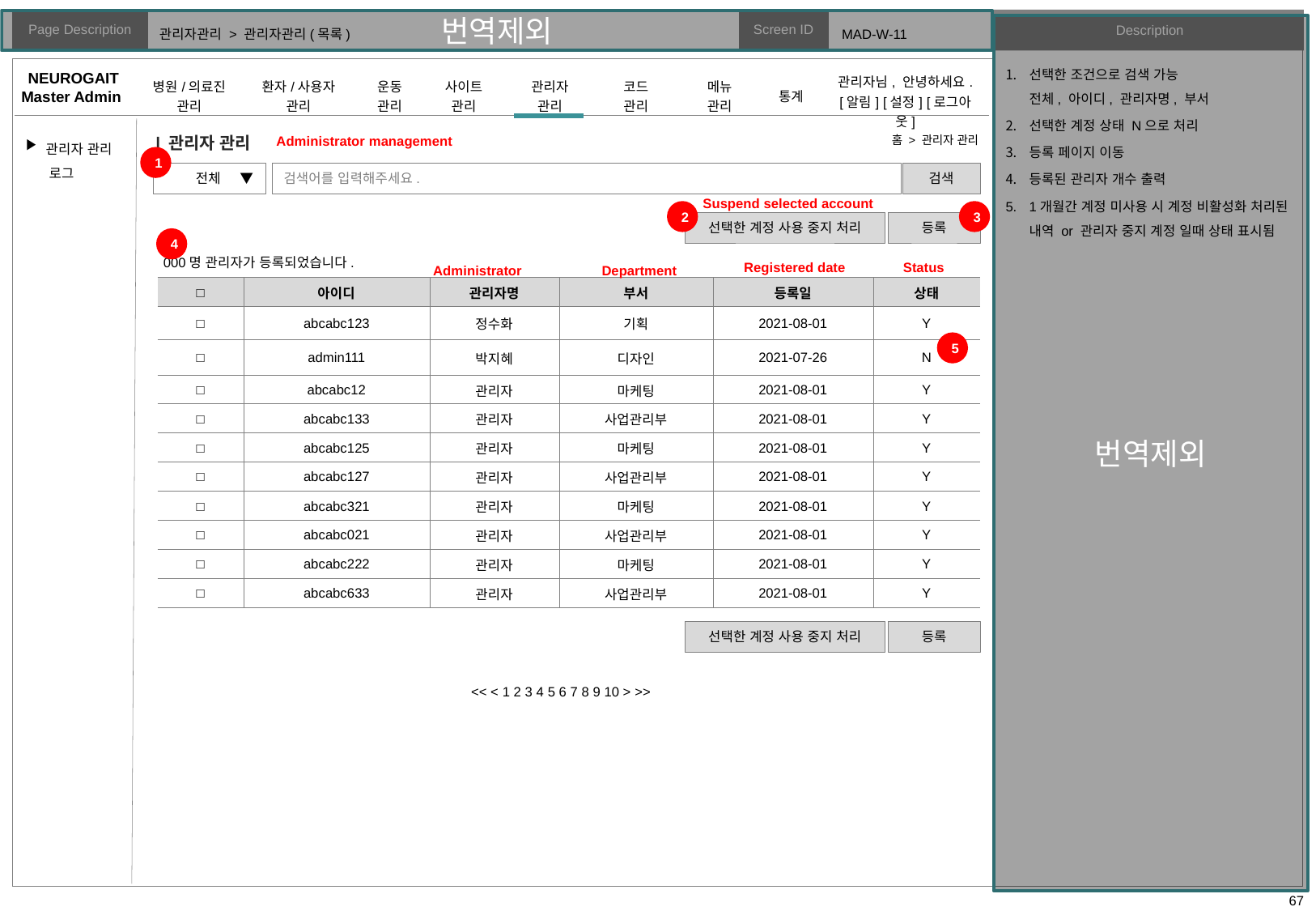

# 관리자관리 > 관리자관리(목록)
MAD-W-11
선택한 조건으로 검색 가능
전체, 아이디, 관리자명, 부서
선택한 계정 상태 N으로 처리
등록 페이지 이동
등록된 관리자 개수 출력
1개월간 계정 미사용 시 계정 비활성화 처리된 내역 or 관리자 중지 계정 일때 상태 표시됨

| 관리자 관리
홈 > 관리자 관리
▶
Administrator management
1
전체     ▼
검색어를 입력해주세요.
검색
Suspend selected account
2
3
선택한 계정 사용 중지 처리
등록
4
000명 관리자가 등록되었습니다.
Registered date
Status
Administrator
Department
| □ | 아이디 | 관리자명 | 부서 | 등록일 | 상태 |
| --- | --- | --- | --- | --- | --- |
| □ | abcabc123 | 정수화 | 기획 | 2021-08-01 | Y |
| □ | admin111 | 박지혜 | 디자인 | 2021-07-26 | N |
| □ | abcabc12 | 관리자 | 마케팅 | 2021-08-01 | Y |
| □ | abcabc133 | 관리자 | 사업관리부 | 2021-08-01 | Y |
| □ | abcabc125 | 관리자 | 마케팅 | 2021-08-01 | Y |
| □ | abcabc127 | 관리자 | 사업관리부 | 2021-08-01 | Y |
| □ | abcabc321 | 관리자 | 마케팅 | 2021-08-01 | Y |
| □ | abcabc021 | 관리자 | 사업관리부 | 2021-08-01 | Y |
| □ | abcabc222 | 관리자 | 마케팅 | 2021-08-01 | Y |
| □ | abcabc633 | 관리자 | 사업관리부 | 2021-08-01 | Y |
5
선택한 계정 사용 중지 처리
등록
<< < 1 2 3 4 5 6 7 8 9 10 > >>